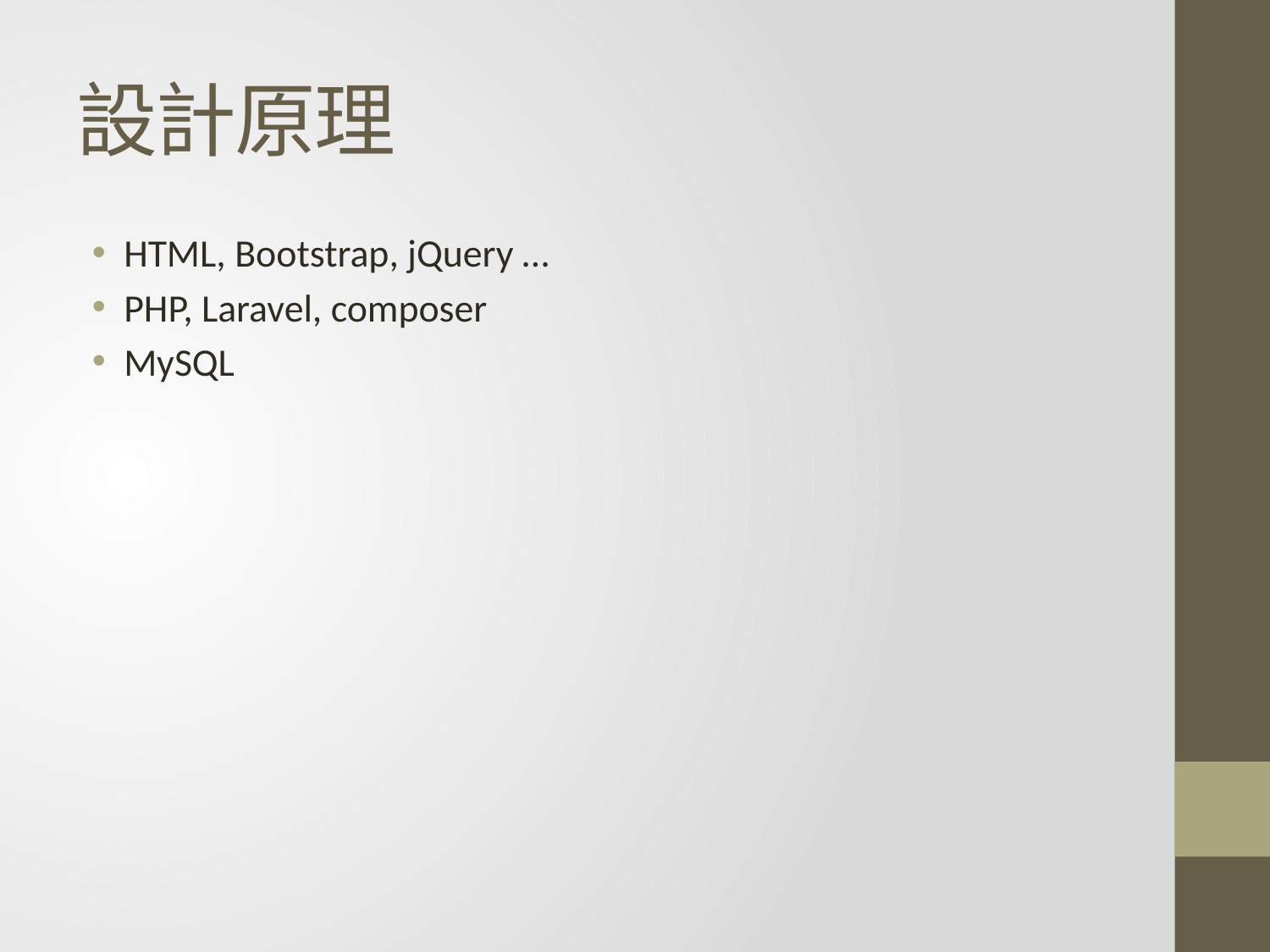

# 設計原理
HTML, Bootstrap, jQuery …
PHP, Laravel, composer
MySQL